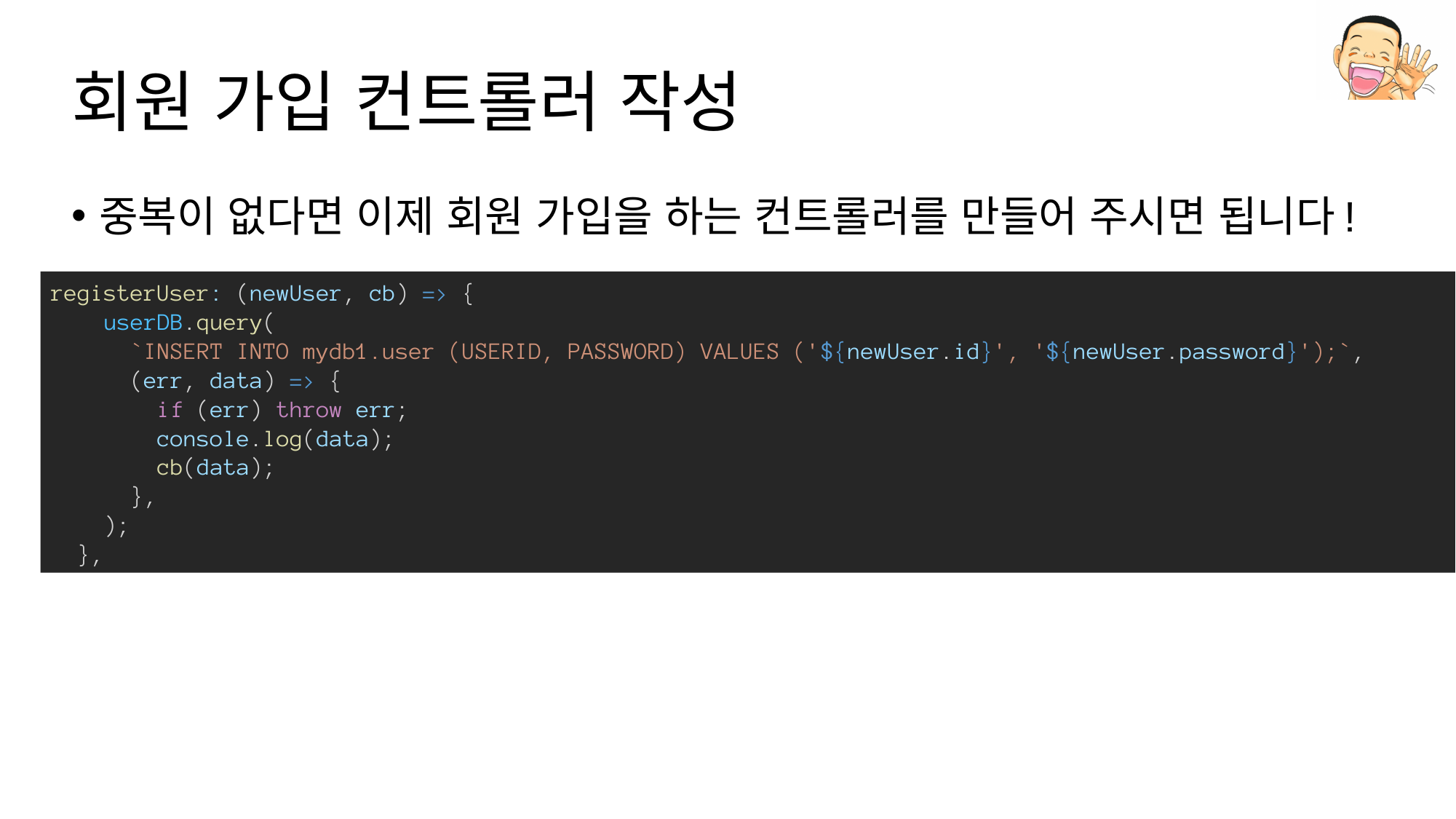

# 회원 가입 컨트롤러 작성
중복이 없다면 이제 회원 가입을 하는 컨트롤러를 만들어 주시면 됩니다!
registerUser: (newUser, cb) => {
    userDB.query(
      `INSERT INTO mydb1.user (USERID, PASSWORD) VALUES ('${newUser.id}', '${newUser.password}');`,
      (err, data) => {
        if (err) throw err;
        console.log(data);
        cb(data);
      },
    );
  },